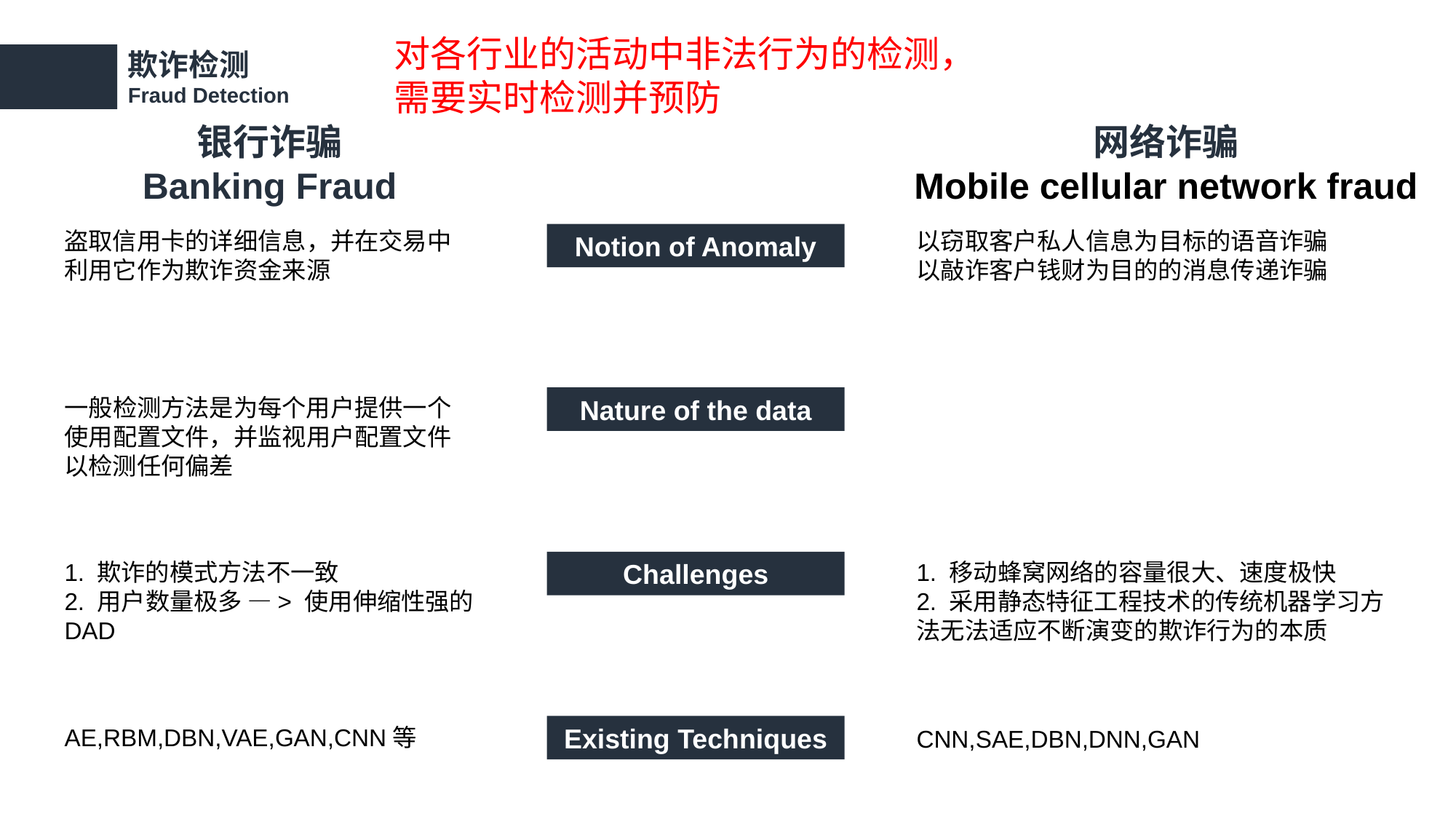

对各行业的活动中非法行为的检测，需要实时检测并预防
欺诈检测
Fraud Detection

银行诈骗
Banking Fraud
网络诈骗
Mobile cellular network fraud
盗取信用卡的详细信息，并在交易中利用它作为欺诈资金来源
以窃取客户私人信息为目标的语音诈骗
以敲诈客户钱财为目的的消息传递诈骗
Notion of Anomaly
一般检测方法是为每个用户提供一个使用配置文件，并监视用户配置文件以检测任何偏差
Nature of the data
1. 欺诈的模式方法不一致
2. 用户数量极多 —> 使用伸缩性强的DAD
Challenges
1. 移动蜂窝网络的容量很大、速度极快
2. 采用静态特征工程技术的传统机器学习方法无法适应不断演变的欺诈行为的本质
Existing Techniques
AE,RBM,DBN,VAE,GAN,CNN等
CNN,SAE,DBN,DNN,GAN